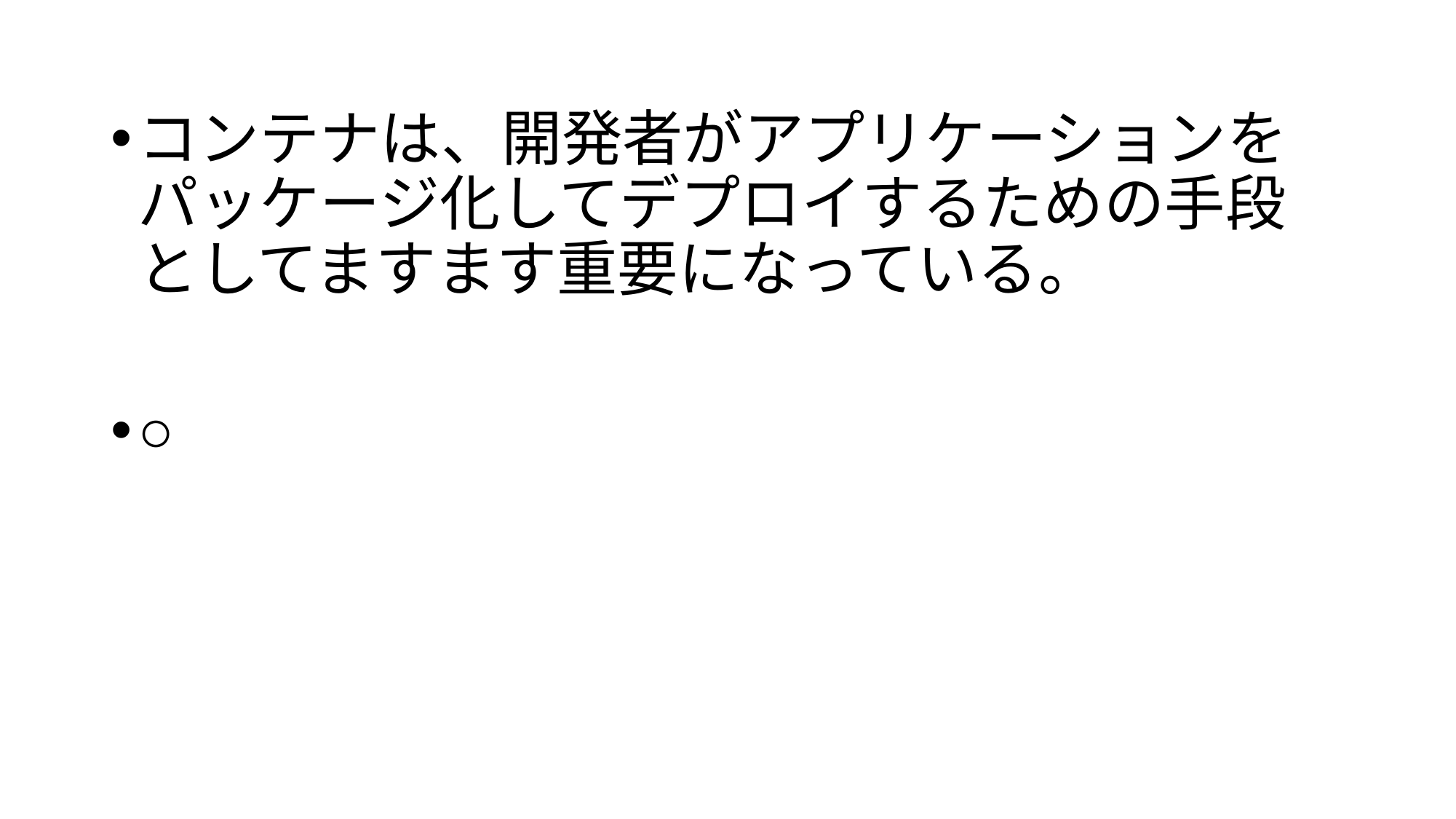

コンテナは、開発者がアプリケーションをパッケージ化してデプロイするための手段としてますます重要になっている。

○